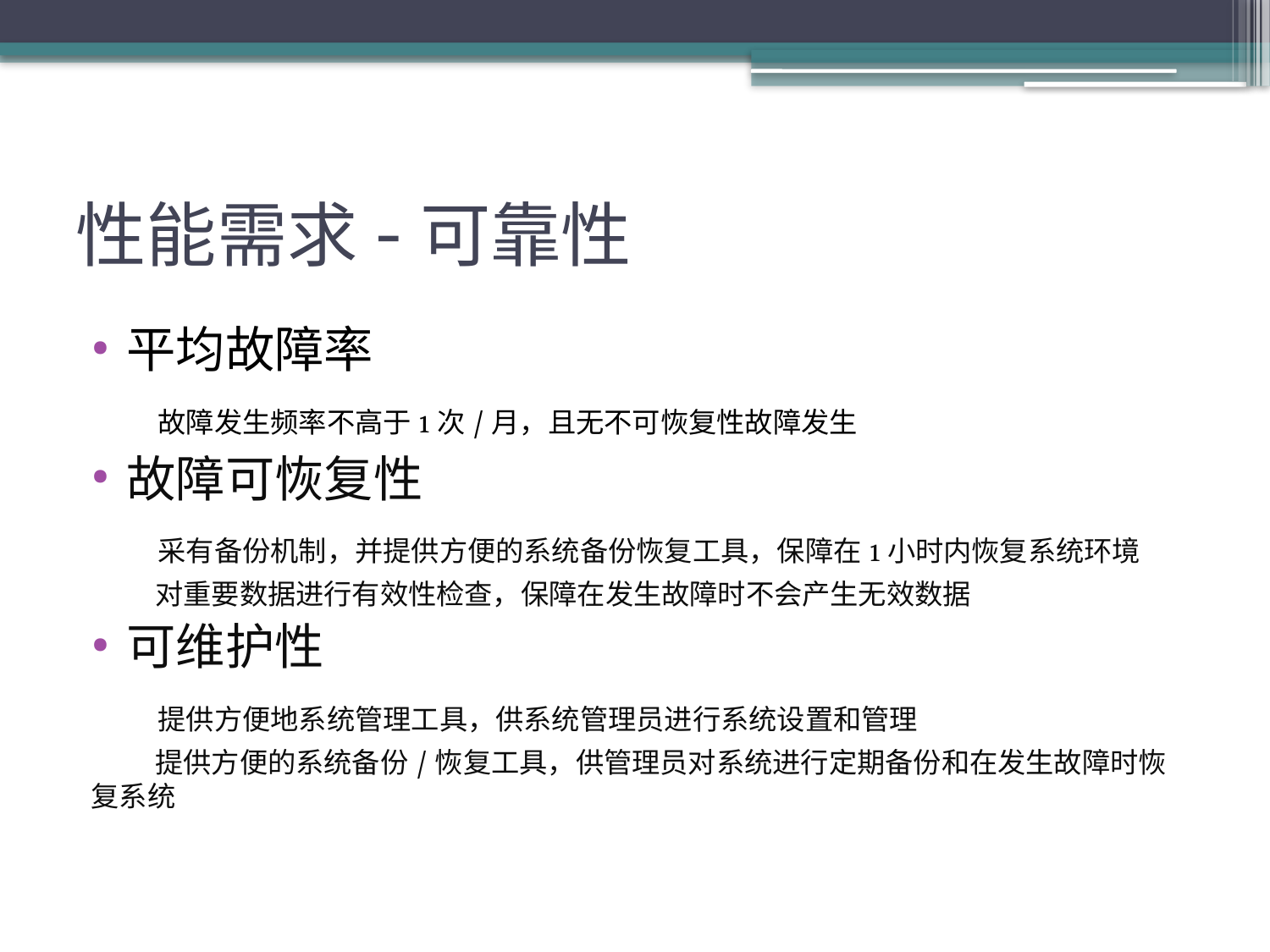

# 性能需求-可靠性
平均故障率
     故障发生频率不高于1次/月，且无不可恢复性故障发生
故障可恢复性
     采有备份机制，并提供方便的系统备份恢复工具，保障在1小时内恢复系统环境
         对重要数据进行有效性检查，保障在发生故障时不会产生无效数据
可维护性
     提供方便地系统管理工具，供系统管理员进行系统设置和管理
         提供方便的系统备份/恢复工具，供管理员对系统进行定期备份和在发生故障时恢复系统